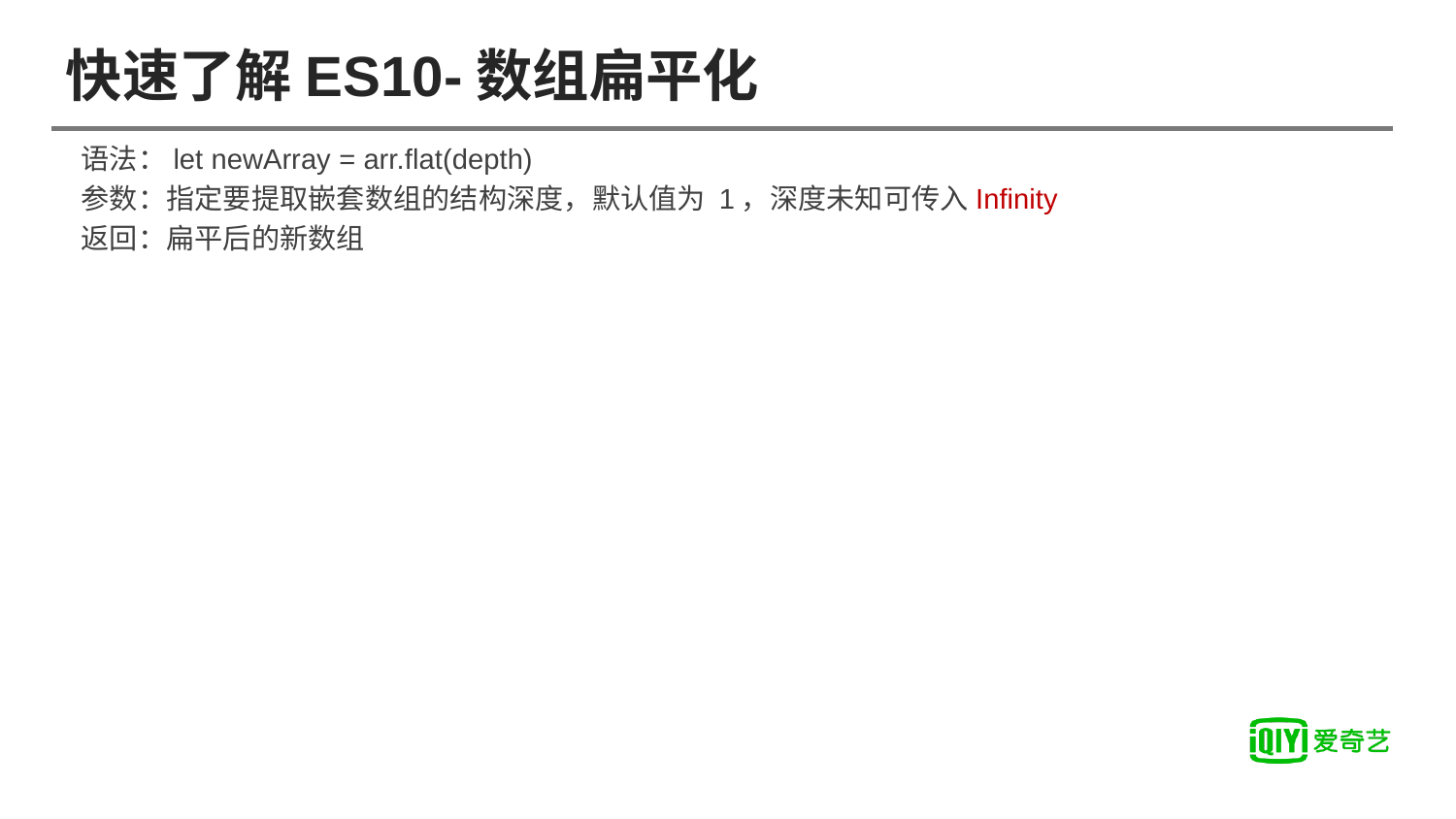

# 快速了解ES10-数组扁平化
  语法：let newArray = arr.flat(depth)
  参数：指定要提取嵌套数组的结构深度，默认值为 1，深度未知可传入Infinity
  返回：扁平后的新数组